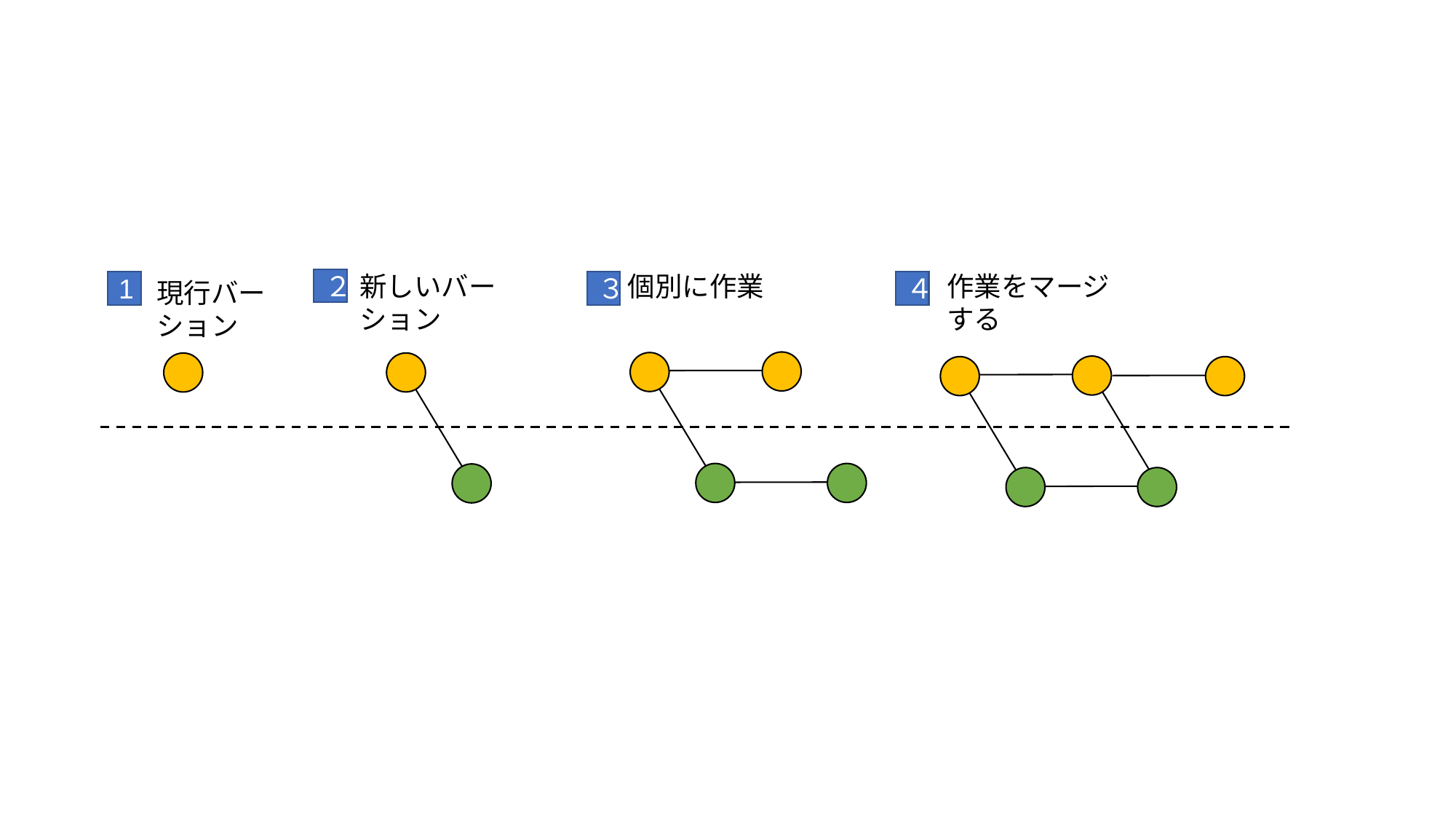

個別に作業
作業をマージする
新しいバーション
２
現行バーション
1
３
４